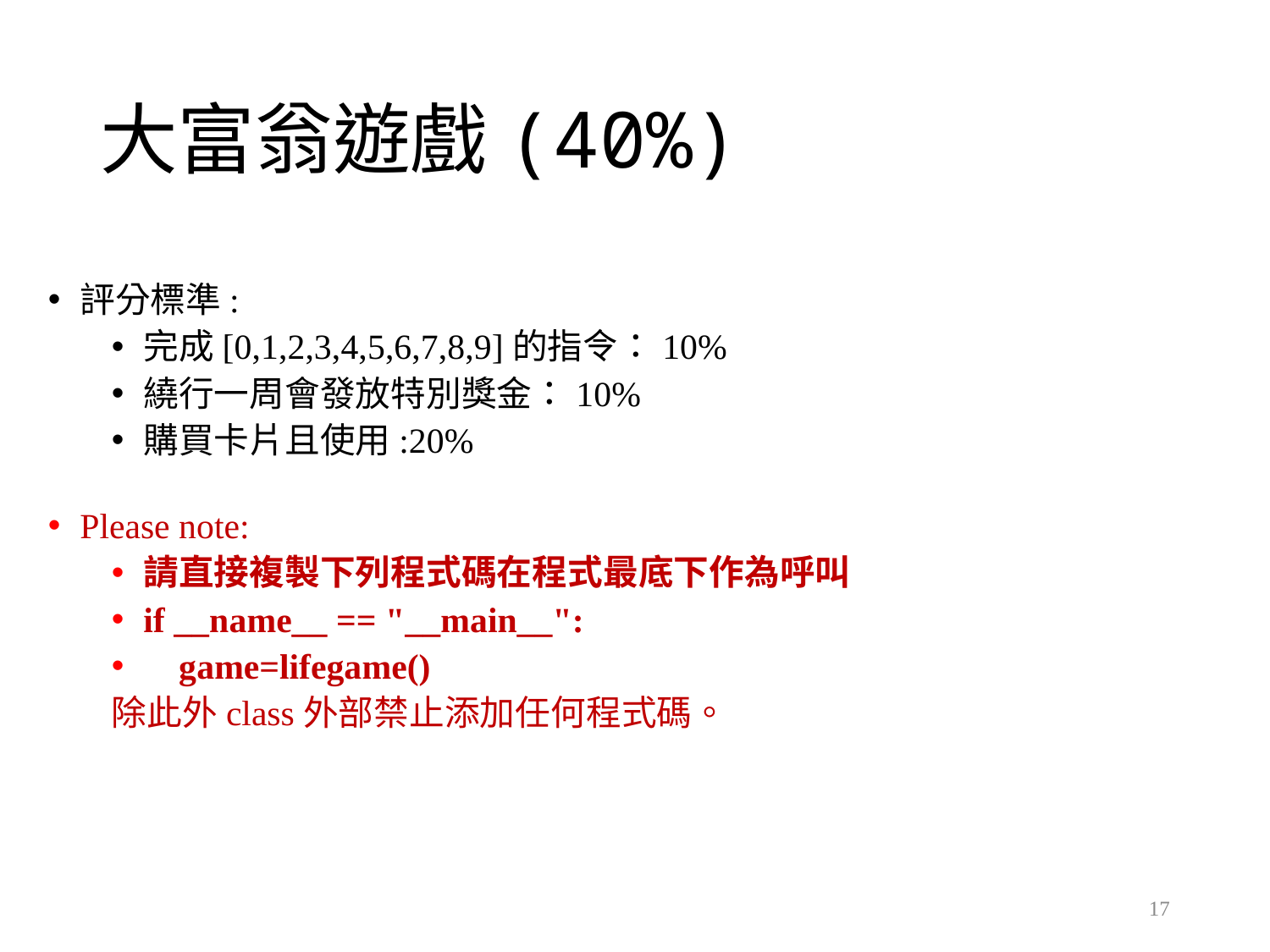

# 大富翁遊戲(40%)
評分標準:
完成[0,1,2,3,4,5,6,7,8,9]的指令：10%
繞行一周會發放特別獎金：10%
購買卡片且使用:20%

Please note:
請直接複製下列程式碼在程式最底下作為呼叫
if __name__ == "__main__":
    game=lifegame()
除此外class外部禁止添加任何程式碼。

17